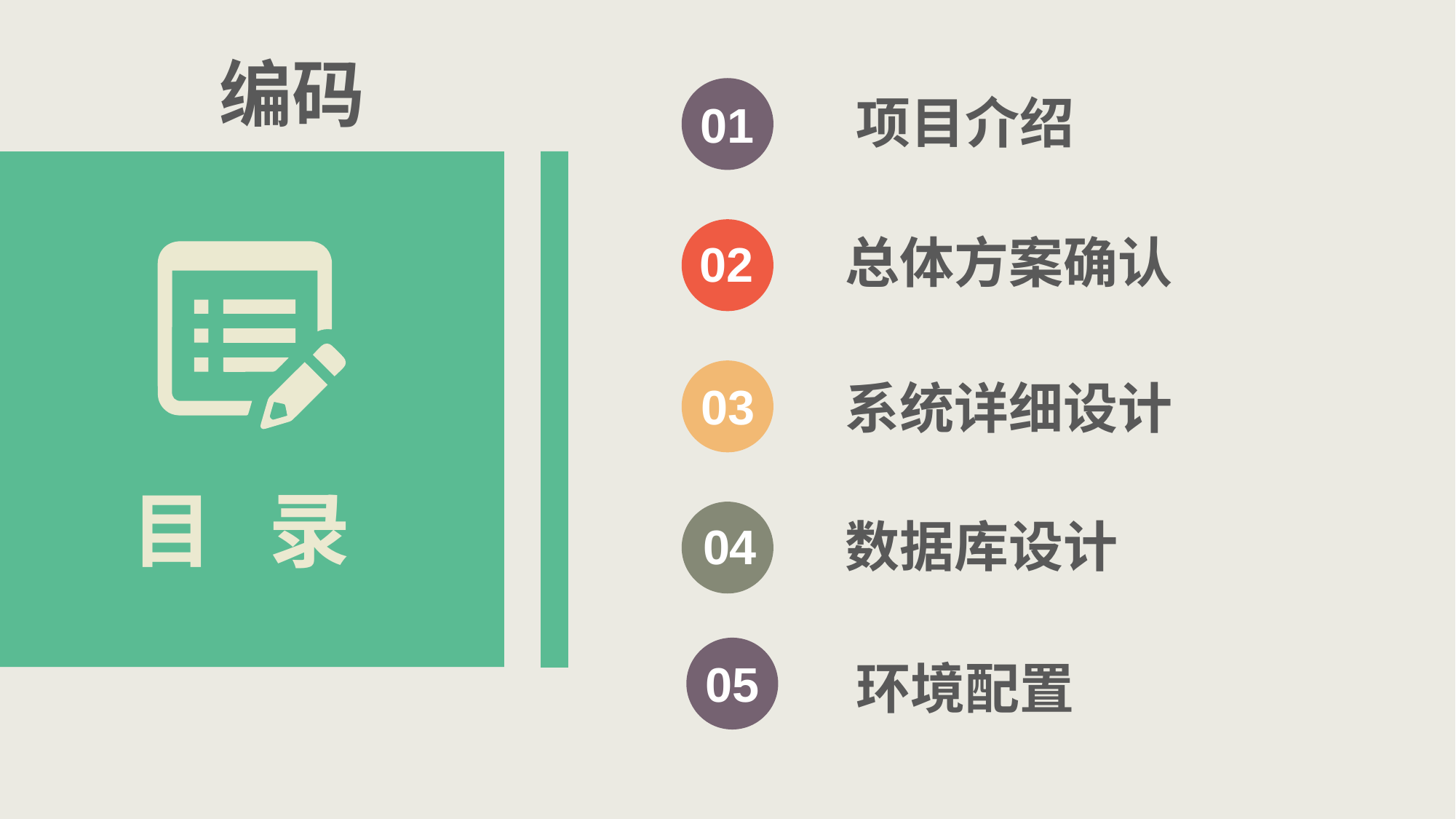

编码

01

02

03

04

05
项目介绍

总体方案确认

系统详细设计
目   录
数据库设计
环境配置